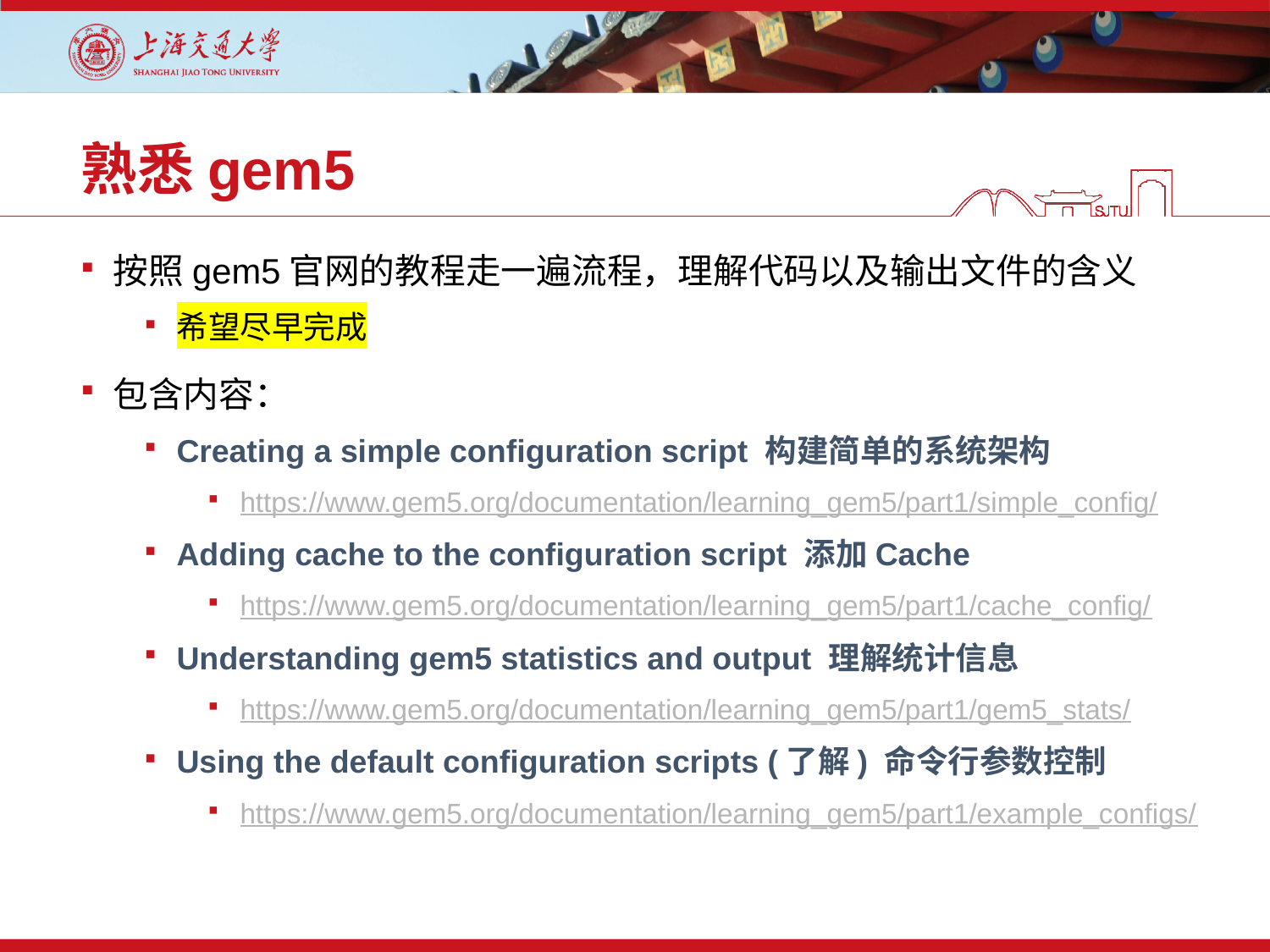

# 熟悉gem5
按照gem5官网的教程走一遍流程，理解代码以及输出文件的含义
希望尽早完成
包含内容：
Creating a simple configuration script 构建简单的系统架构
https://www.gem5.org/documentation/learning_gem5/part1/simple_config/
Adding cache to the configuration script 添加Cache
https://www.gem5.org/documentation/learning_gem5/part1/cache_config/
Understanding gem5 statistics and output 理解统计信息
https://www.gem5.org/documentation/learning_gem5/part1/gem5_stats/
Using the default configuration scripts (了解) 命令行参数控制
https://www.gem5.org/documentation/learning_gem5/part1/example_configs/